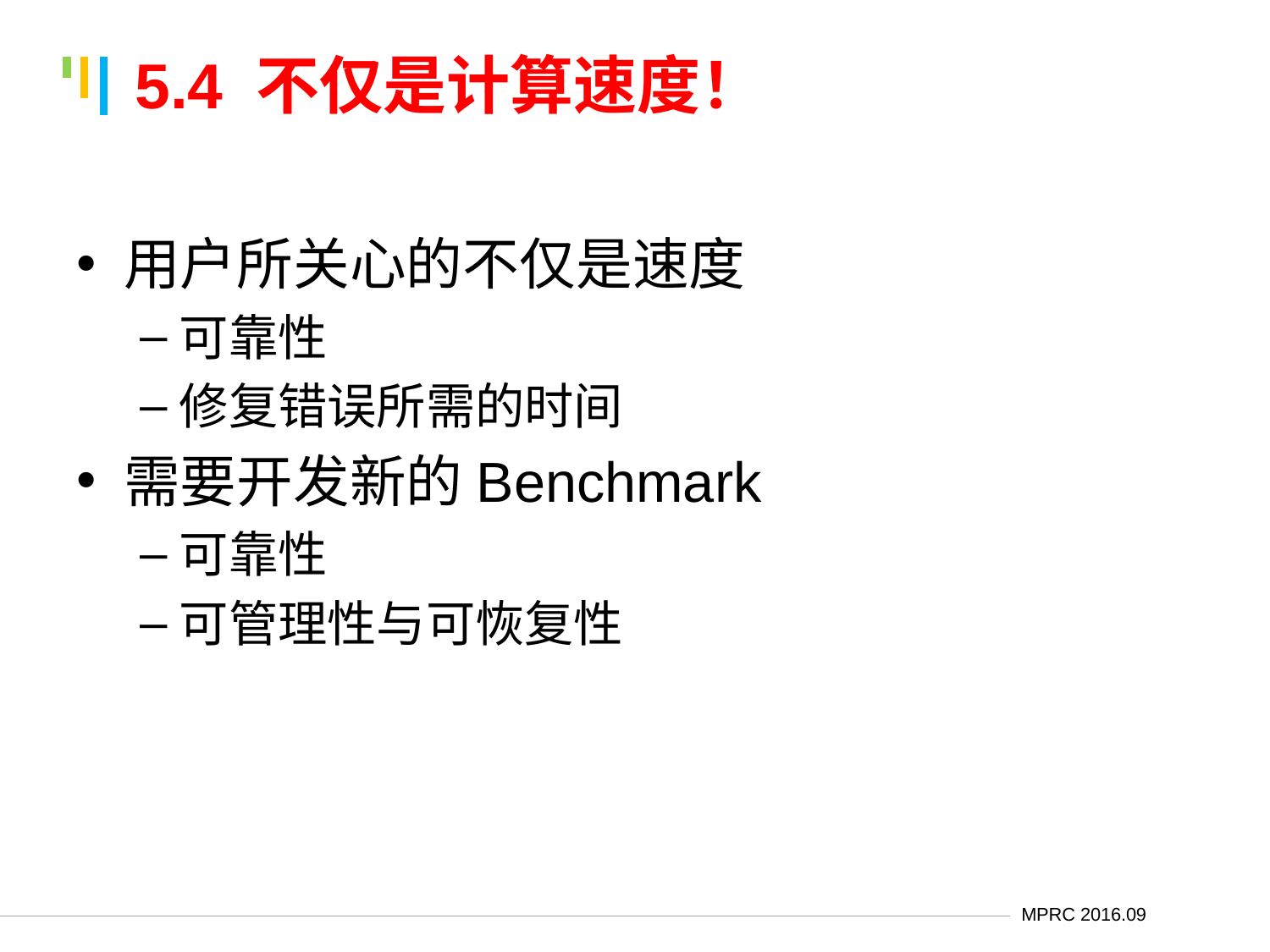

# 5.4 不仅是计算速度！
用户所关心的不仅是速度
可靠性
修复错误所需的时间
需要开发新的Benchmark
可靠性
可管理性与可恢复性